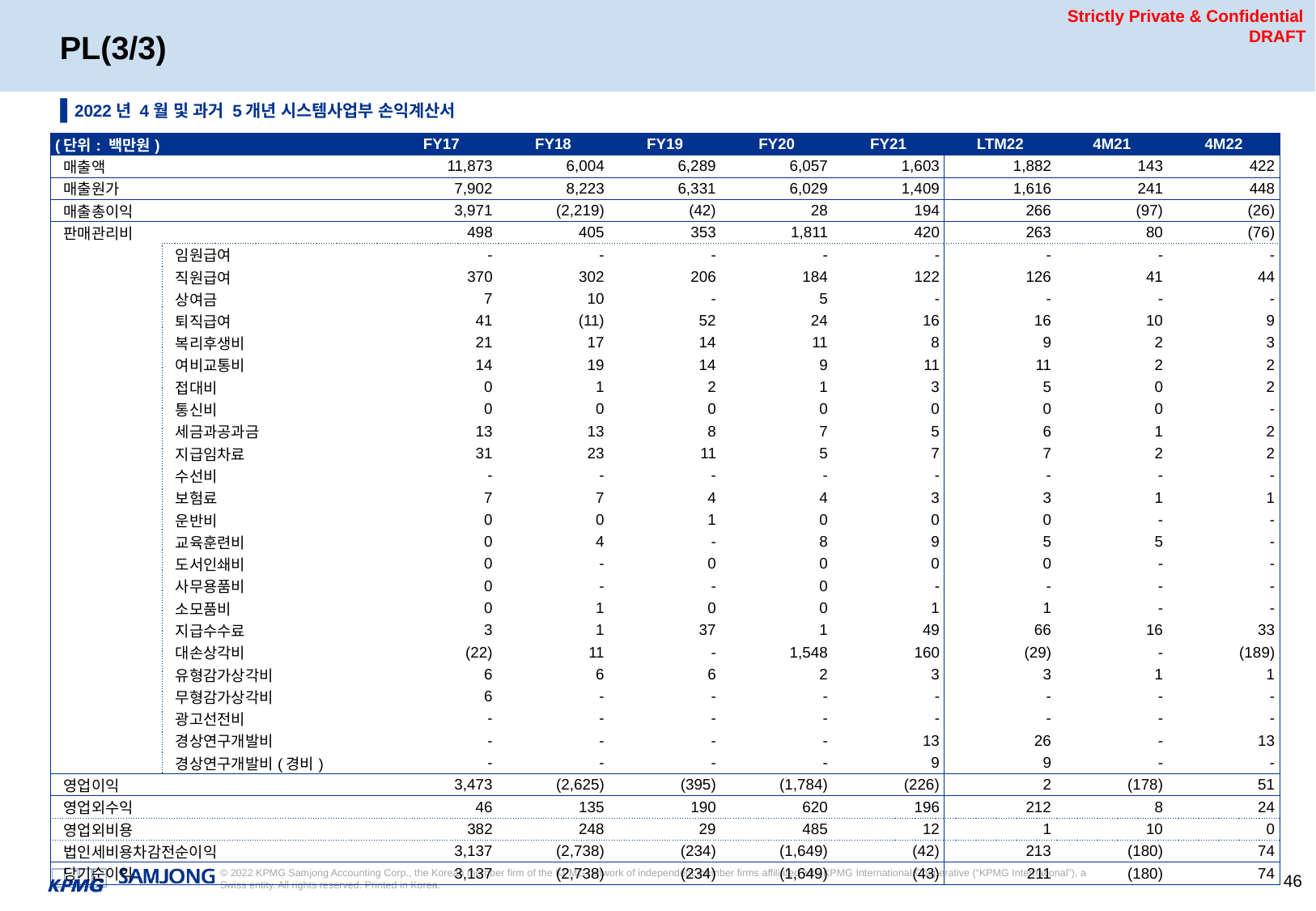

# PL(3/3)
▌2022년 4월 및 과거 5개년 시스템사업부 손익계산서

| (단위: 백만원) |  | FY17 | FY18 | FY19 | FY20 | FY21 | LTM22 | 4M21 | 4M22 |
| --- | --- | --- | --- | --- | --- | --- | --- | --- | --- |
| 매출액 |  | 11,873 | 6,004 | 6,289 | 6,057 | 1,603 | 1,882 | 143 | 422 |
| 매출원가 |  | 7,902 | 8,223 | 6,331 | 6,029 | 1,409 | 1,616 | 241 | 448 |
| 매출총이익 |  | 3,971 | (2,219) | (42) | 28 | 194 | 266 | (97) | (26) |
| 판매관리비 |  | 498 | 405 | 353 | 1,811 | 420 | 263 | 80 | (76) |
|  | 임원급여 | - | - | - | - | - | - | - | - |
|  | 직원급여 | 370 | 302 | 206 | 184 | 122 | 126 | 41 | 44 |
|  | 상여금 | 7 | 10 | - | 5 | - | - | - | - |
|  | 퇴직급여 | 41 | (11) | 52 | 24 | 16 | 16 | 10 | 9 |
|  | 복리후생비 | 21 | 17 | 14 | 11 | 8 | 9 | 2 | 3 |
|  | 여비교통비 | 14 | 19 | 14 | 9 | 11 | 11 | 2 | 2 |
|  | 접대비 | 0 | 1 | 2 | 1 | 3 | 5 | 0 | 2 |
|  | 통신비 | 0 | 0 | 0 | 0 | 0 | 0 | 0 | - |
|  | 세금과공과금 | 13 | 13 | 8 | 7 | 5 | 6 | 1 | 2 |
|  | 지급임차료 | 31 | 23 | 11 | 5 | 7 | 7 | 2 | 2 |
|  | 수선비 | - | - | - | - | - | - | - | - |
|  | 보험료 | 7 | 7 | 4 | 4 | 3 | 3 | 1 | 1 |
|  | 운반비 | 0 | 0 | 1 | 0 | 0 | 0 | - | - |
|  | 교육훈련비 | 0 | 4 | - | 8 | 9 | 5 | 5 | - |
|  | 도서인쇄비 | 0 | - | 0 | 0 | 0 | 0 | - | - |
|  | 사무용품비 | 0 | - | - | 0 | - | - | - | - |
|  | 소모품비 | 0 | 1 | 0 | 0 | 1 | 1 | - | - |
|  | 지급수수료 | 3 | 1 | 37 | 1 | 49 | 66 | 16 | 33 |
|  | 대손상각비 | (22) | 11 | - | 1,548 | 160 | (29) | - | (189) |
|  | 유형감가상각비 | 6 | 6 | 6 | 2 | 3 | 3 | 1 | 1 |
|  | 무형감가상각비 | 6 | - | - | - | - | - | - | - |
|  | 광고선전비 | - | - | - | - | - | - | - | - |
|  | 경상연구개발비 | - | - | - | - | 13 | 26 | - | 13 |
|  | 경상연구개발비(경비) | - | - | - | - | 9 | 9 | - | - |
| 영업이익 |  | 3,473 | (2,625) | (395) | (1,784) | (226) | 2 | (178) | 51 |
| 영업외수익 |  | 46 | 135 | 190 | 620 | 196 | 212 | 8 | 24 |
| 영업외비용 |  | 382 | 248 | 29 | 485 | 12 | 1 | 10 | 0 |
| 법인세비용차감전순이익 |  | 3,137 | (2,738) | (234) | (1,649) | (42) | 213 | (180) | 74 |
| 당기순이익 |  | 3,137 | (2,738) | (234) | (1,649) | (43) | 211 | (180) | 74 |